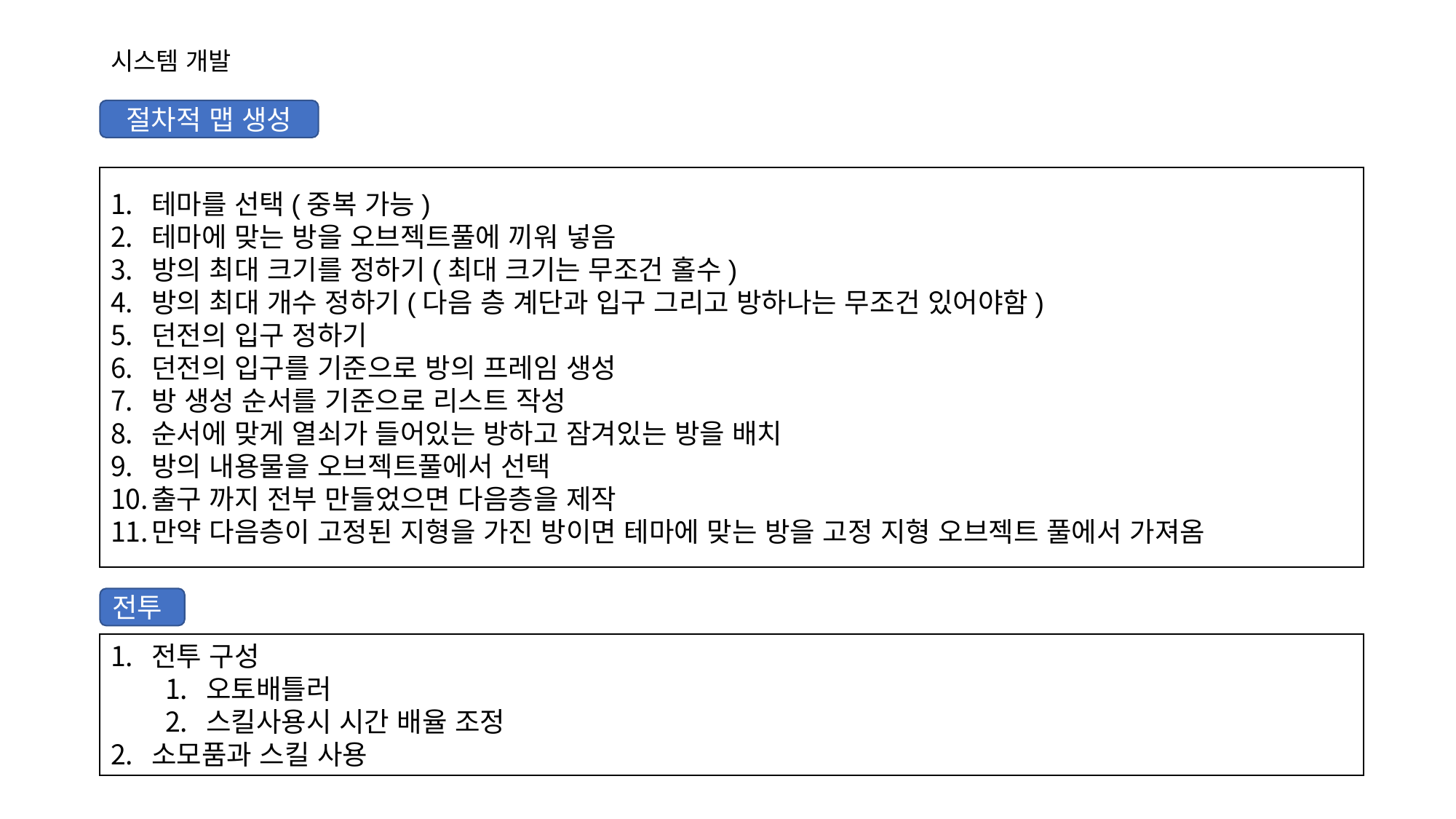

# 시스템 개발
절차적 맵 생성
테마를 선택(중복 가능)
테마에 맞는 방을 오브젝트풀에 끼워 넣음
방의 최대 크기를 정하기(최대 크기는 무조건 홀수)
방의 최대 개수 정하기(다음 층 계단과 입구 그리고 방하나는 무조건 있어야함)
던전의 입구 정하기
던전의 입구를 기준으로 방의 프레임 생성
방 생성 순서를 기준으로 리스트 작성
순서에 맞게 열쇠가 들어있는 방하고 잠겨있는 방을 배치
방의 내용물을 오브젝트풀에서 선택
출구 까지 전부 만들었으면 다음층을 제작
만약 다음층이 고정된 지형을 가진 방이면 테마에 맞는 방을 고정 지형 오브젝트 풀에서 가져옴
전투
전투 구성
오토배틀러
스킬사용시 시간 배율 조정
소모품과 스킬 사용